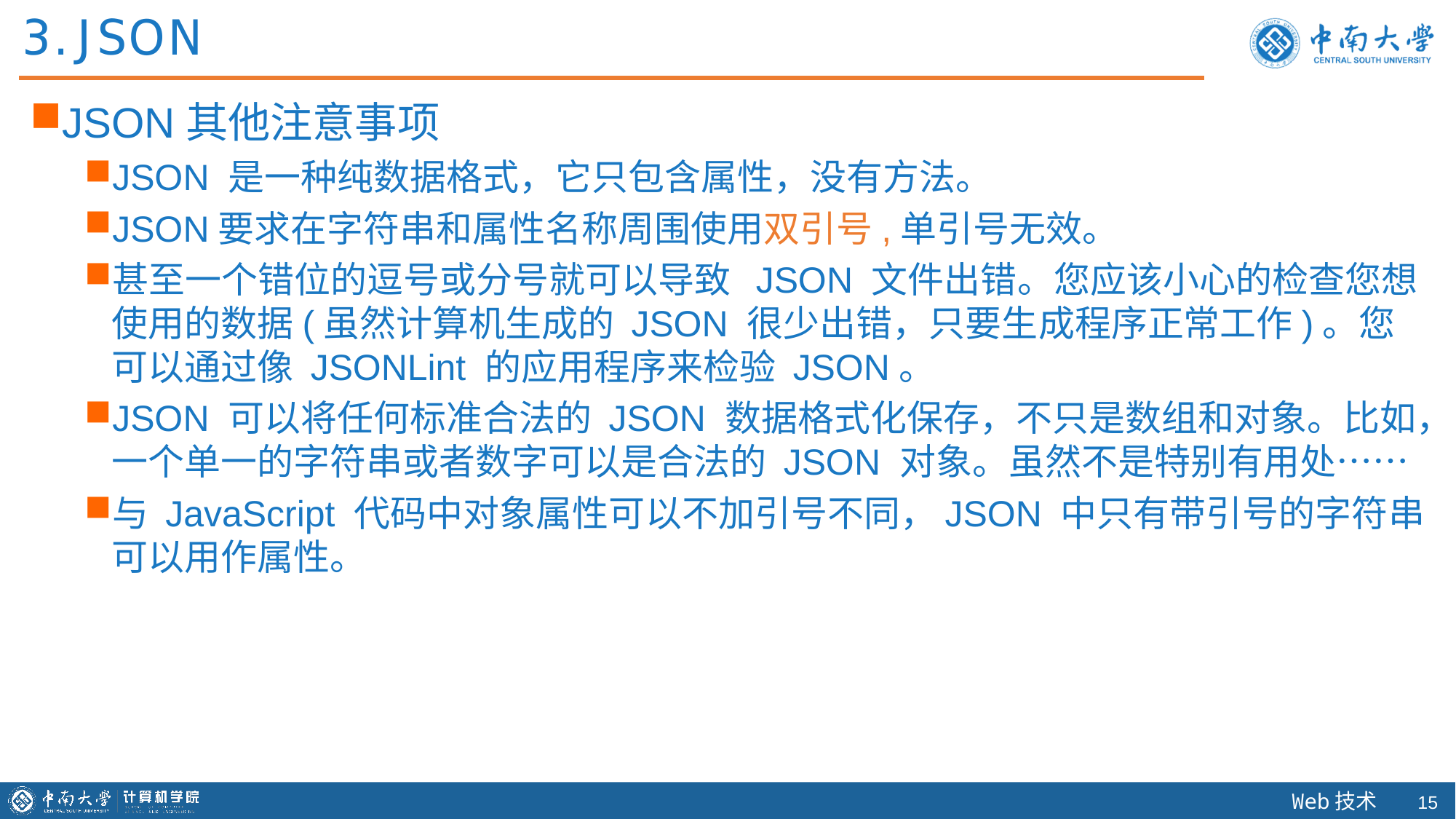

3.JSON

JSON其他注意事项
JSON 是一种纯数据格式，它只包含属性，没有方法。
JSON要求在字符串和属性名称周围使用双引号,单引号无效。
甚至一个错位的逗号或分号就可以导致  JSON 文件出错。您应该小心的检查您想使用的数据(虽然计算机生成的 JSON 很少出错，只要生成程序正常工作)。您可以通过像 JSONLint 的应用程序来检验 JSON。
JSON 可以将任何标准合法的 JSON 数据格式化保存，不只是数组和对象。比如，一个单一的字符串或者数字可以是合法的 JSON 对象。虽然不是特别有用处……
与 JavaScript 代码中对象属性可以不加引号不同，JSON 中只有带引号的字符串可以用作属性。
15